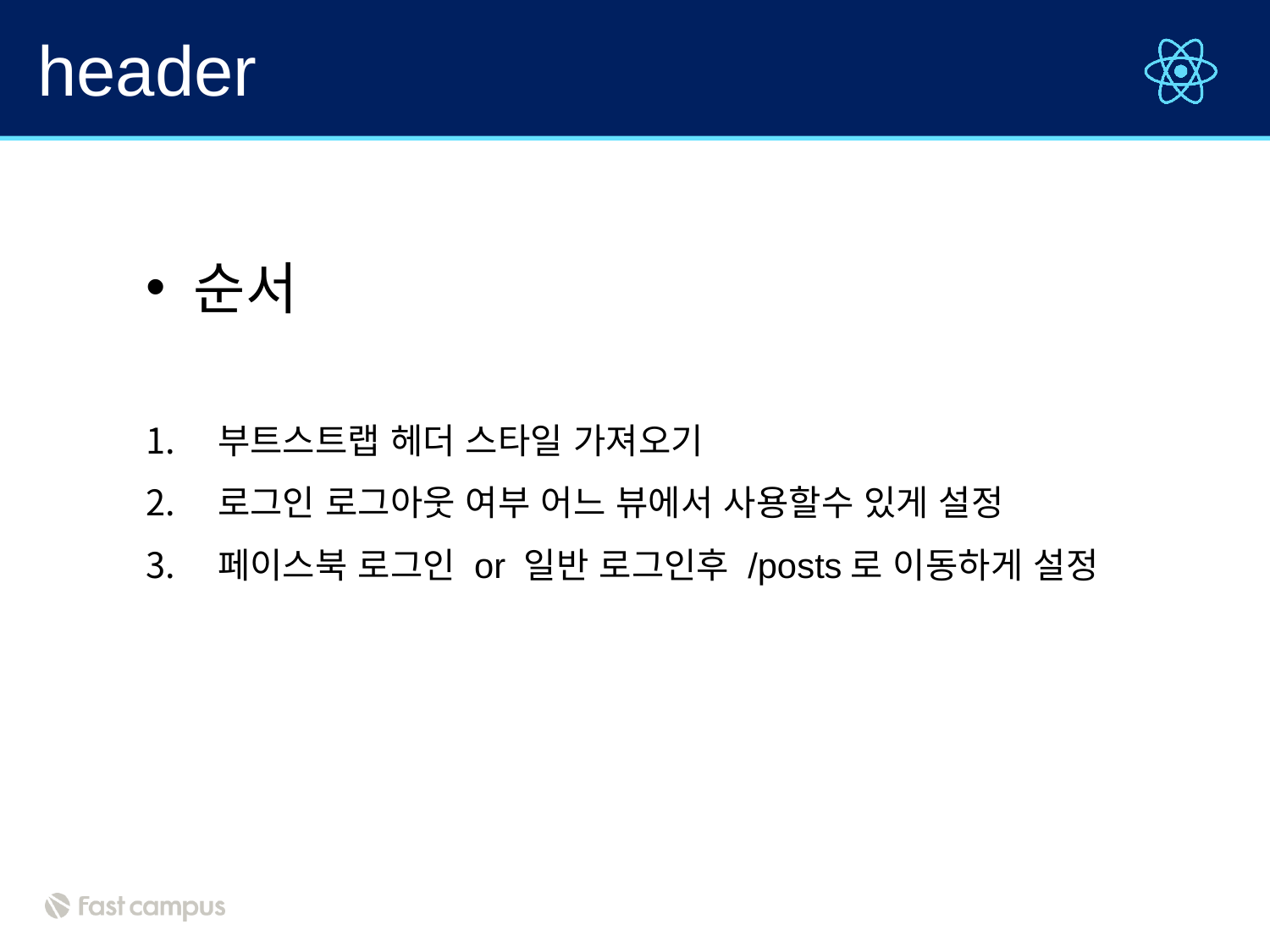

# header
순서

부트스트랩 헤더 스타일 가져오기
로그인 로그아웃 여부 어느 뷰에서 사용할수 있게 설정
페이스북 로그인 or 일반 로그인후 /posts로 이동하게 설정